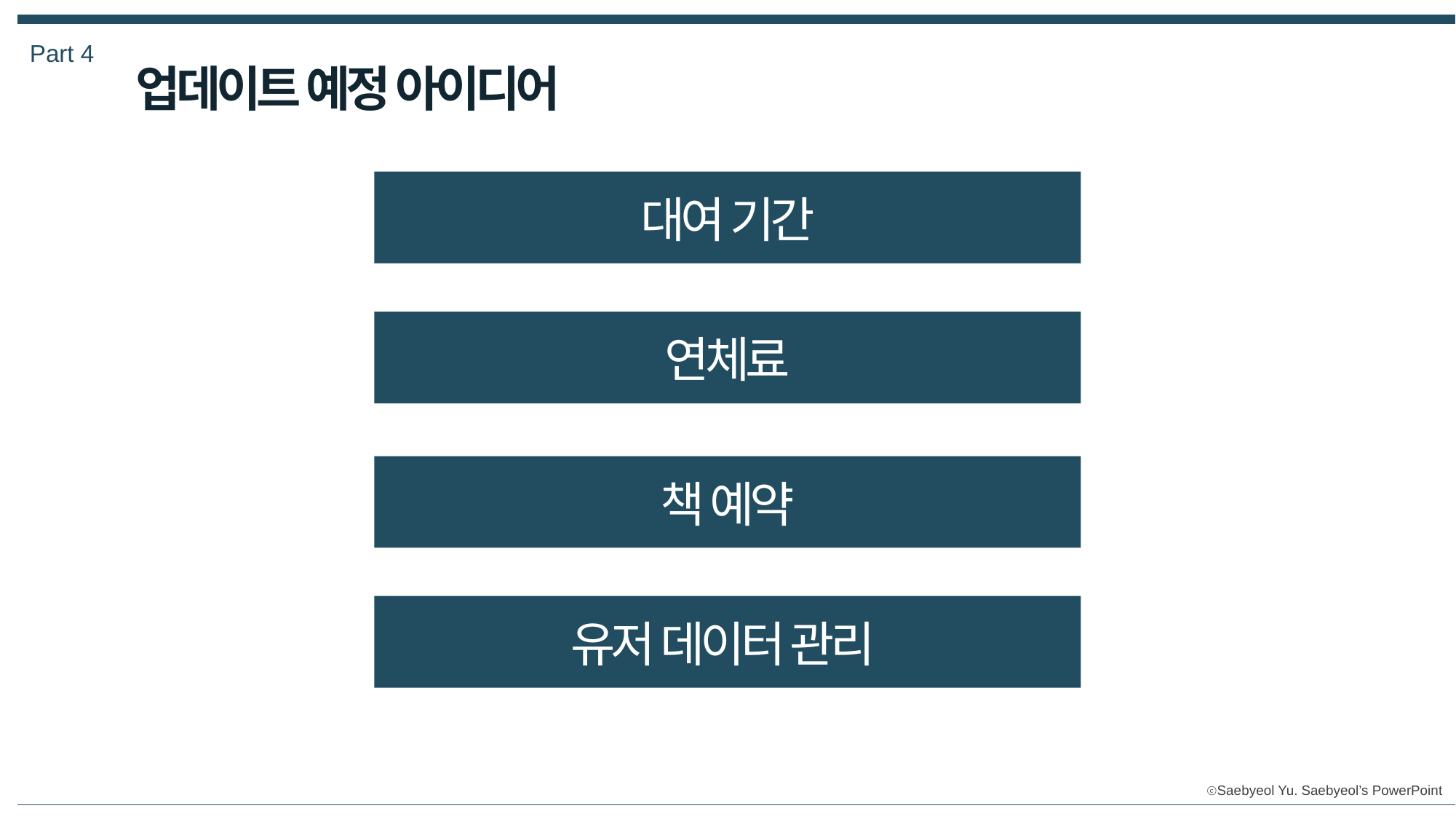

Part 4
업데이트 예정 아이디어

대여 기간

연체료

책 예약

유저 데이터 관리